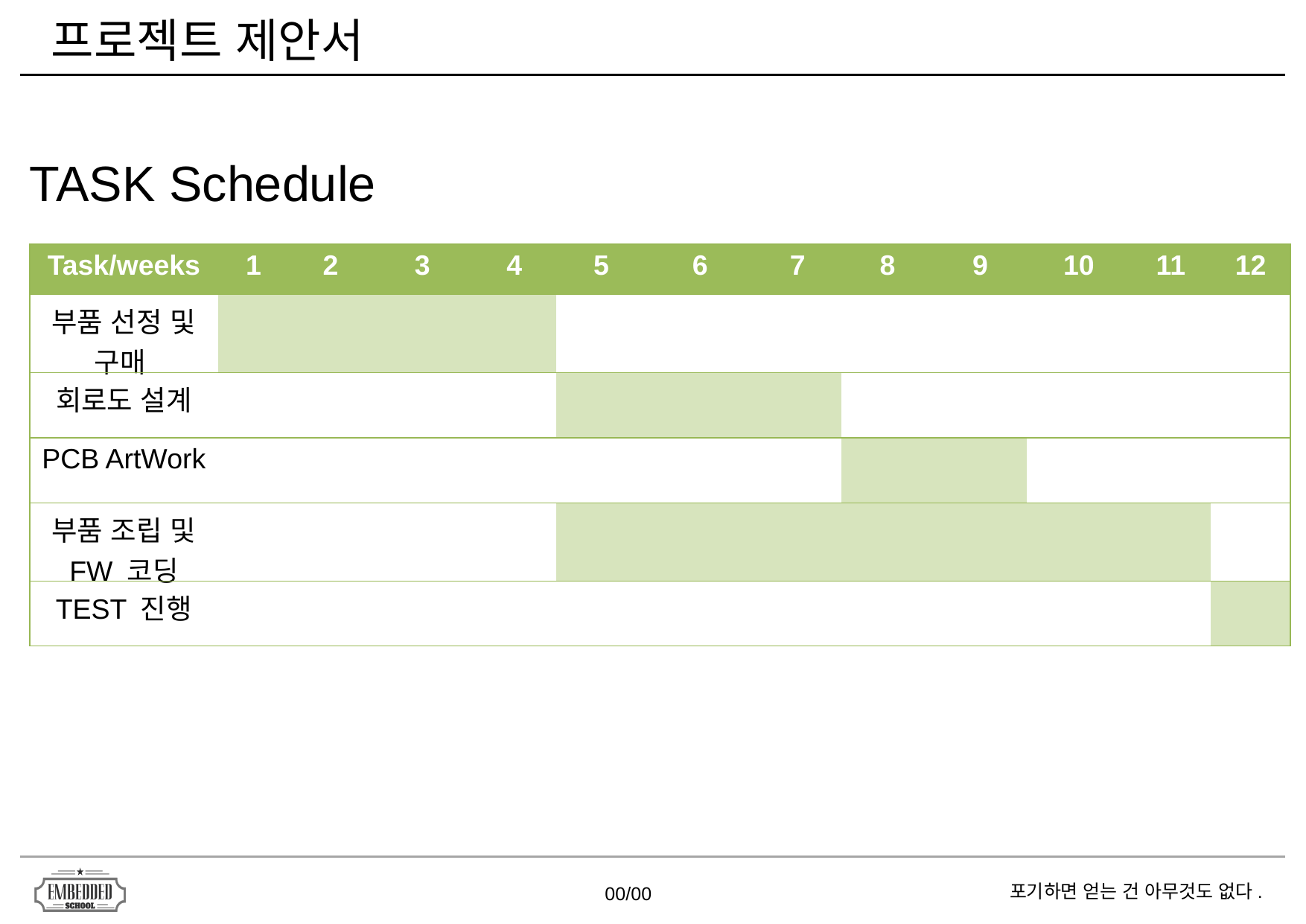

프로젝트 제안서
TASK Schedule
| Task/weeks | 1 | 2 | 3 | 4 | 5 | 6 | 7 | 8 | 9 | 10 | 11 | 12 |
| --- | --- | --- | --- | --- | --- | --- | --- | --- | --- | --- | --- | --- |
| 부품 선정 및 구매 |  |  |  |  |  |  |  |  |  |  |  |  |
| 회로도 설계 |  |  |  |  |  |  |  |  |  |  |  |  |
| PCB ArtWork |  |  |  |  |  |  |  |  |  |  |  |  |
| 부품 조립 및 FW 코딩 |  |  |  |  |  |  |  |  |  |  |  |  |
| TEST 진행 |  |  |  |  |  |  |  |  |  |  |  |  |
00/00